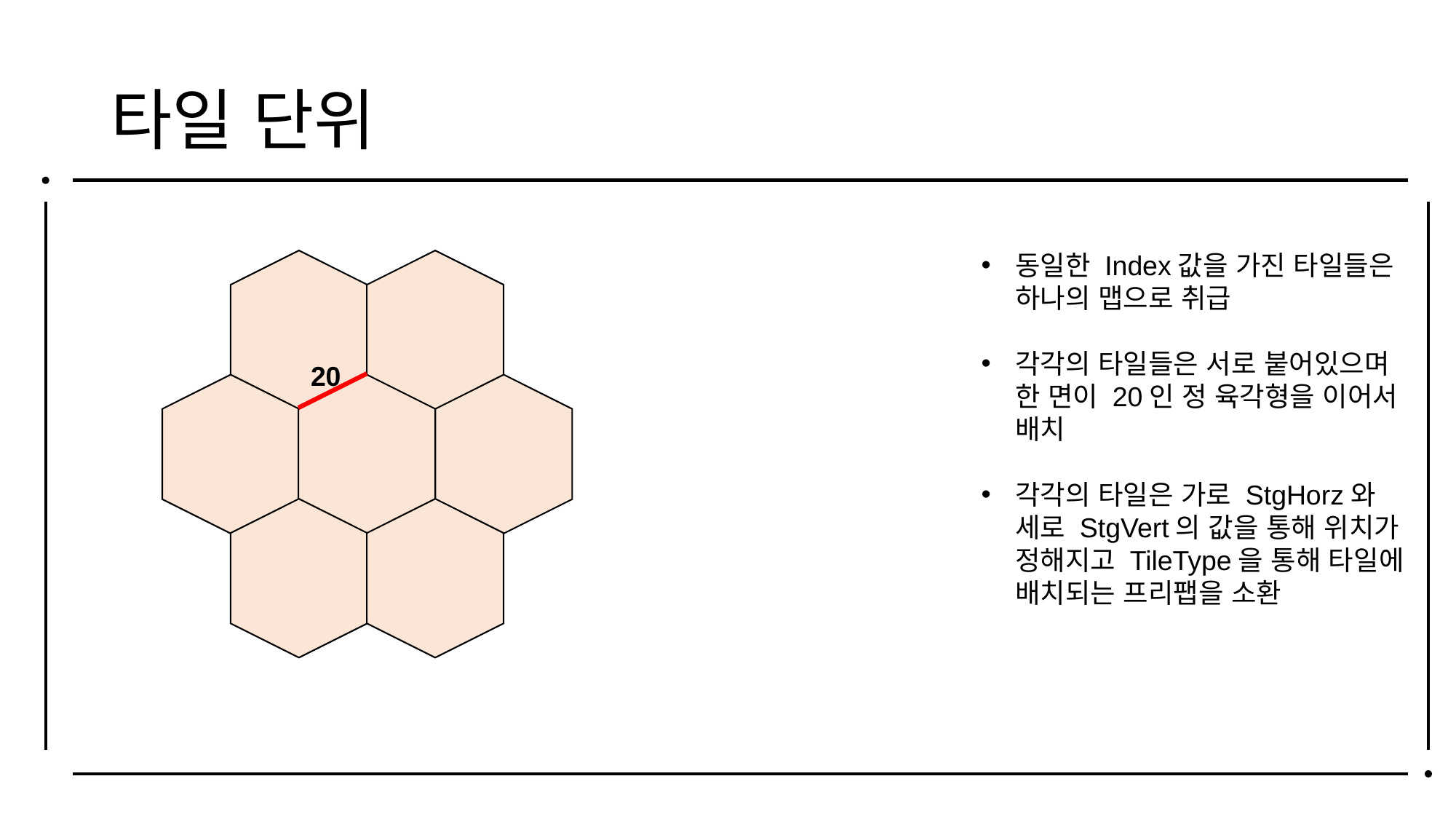

# 타일 단위
동일한 Index값을 가진 타일들은
하나의 맵으로 취급

각각의 타일들은 서로 붙어있으며
한 면이 20인 정 육각형을 이어서
배치

각각의 타일은 가로 StgHorz와
세로 StgVert의 값을 통해 위치가
정해지고 TileType을 통해 타일에
배치되는 프리팹을 소환

20